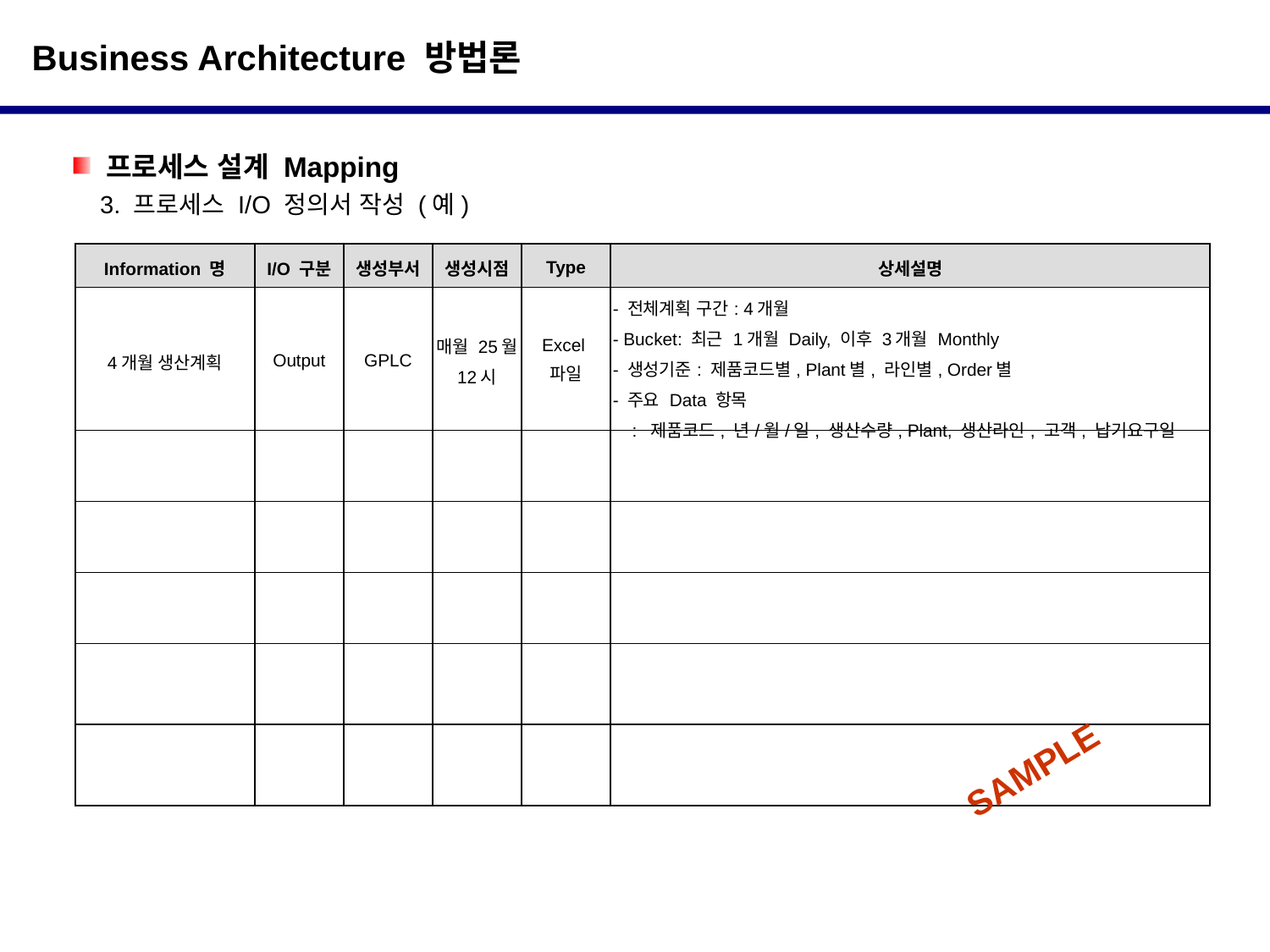

Business Architecture 방법론

 프로세스 설계 Mapping
    3. 프로세스 I/O 정의서 작성 (예)
| Information 명 | I/O 구분 | 생성부서 | 생성시점 | Type | 상세설명 |
| --- | --- | --- | --- | --- | --- |
| 4개월 생산계획 | Output | GPLC | 매월 25월 12시 | Excel 파일 | - 전체계획 구간: 4개월 - Bucket: 최근 1개월 Daily, 이후 3개월 Monthly - 생성기준: 제품코드별, Plant별, 라인별, Order별 - 주요 Data 항목 : 제품코드, 년/월/일, 생산수량, Plant, 생산라인, 고객, 납기요구일 |
|  |  |  |  |  |  |
|  |  |  |  |  |  |
|  |  |  |  |  |  |
|  |  |  |  |  |  |
|  |  |  |  |  |  |
SAMPLE